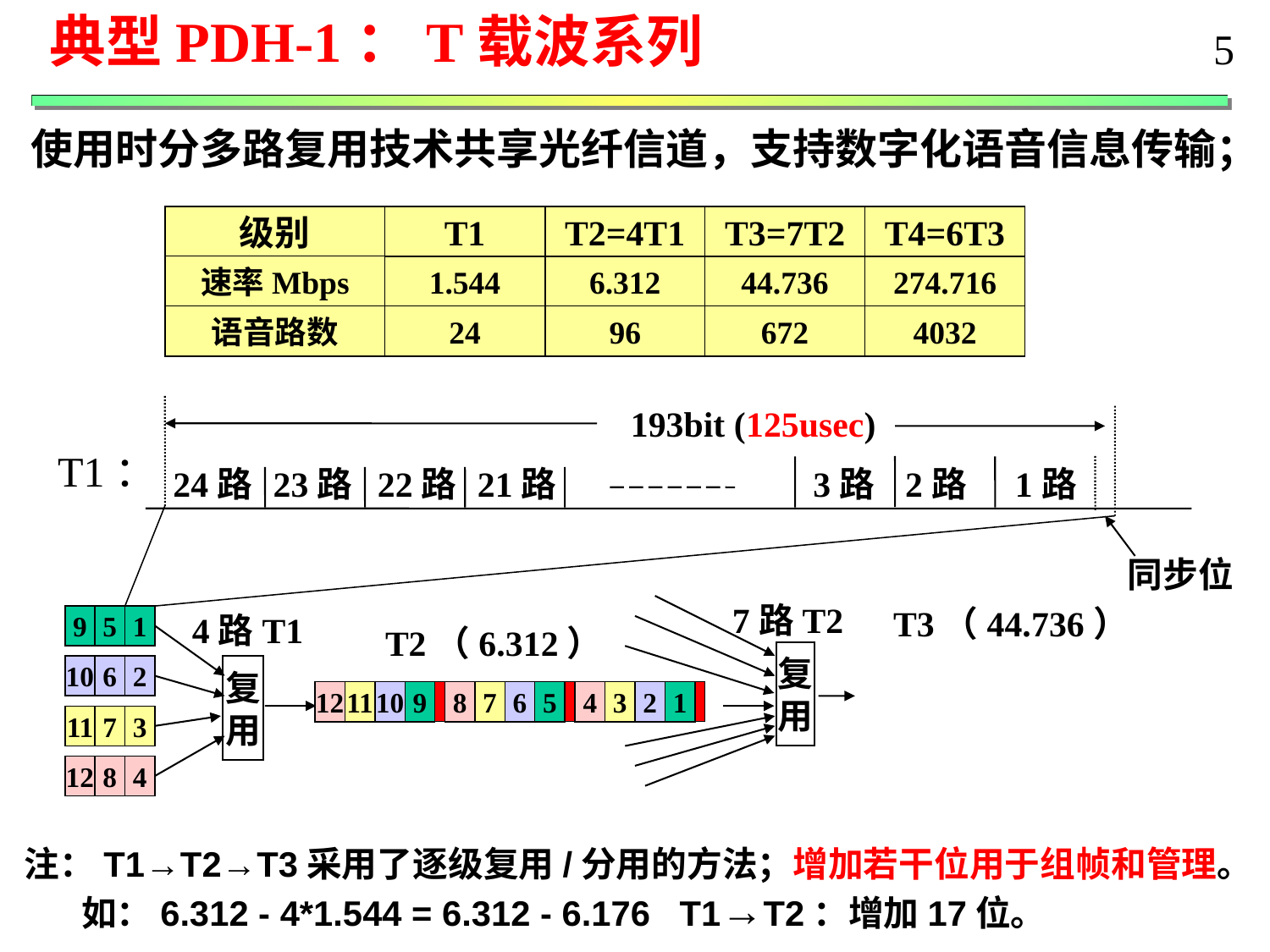

典型PDH-1：T载波系列
5

使用时分多路复用技术共享光纤信道，支持数字化语音信息传输；
级别
T1
T2=4T1
T3=7T2
T4=6T3
速率Mbps
1.544
6.312
44.736
274.716
语音路数
24
96
672
4032

193bit (125usec)

T1：
24路
23路
22路
21路
3路

2路
1路

同步位
7路T2

T3（44.736）
4路T1
9
5
1
T2（6.312）

复
用

10
6
2
复
用

12
11
10
9
8
7
6
5
4
3
2
1

11
7
3

12
8
4
注：T1→T2→T3采用了逐级复用/分用的方法；增加若干位用于组帧和管理。
      如：6.312 - 4*1.544 = 6.312 - 6.176   T1→T2：增加17位。